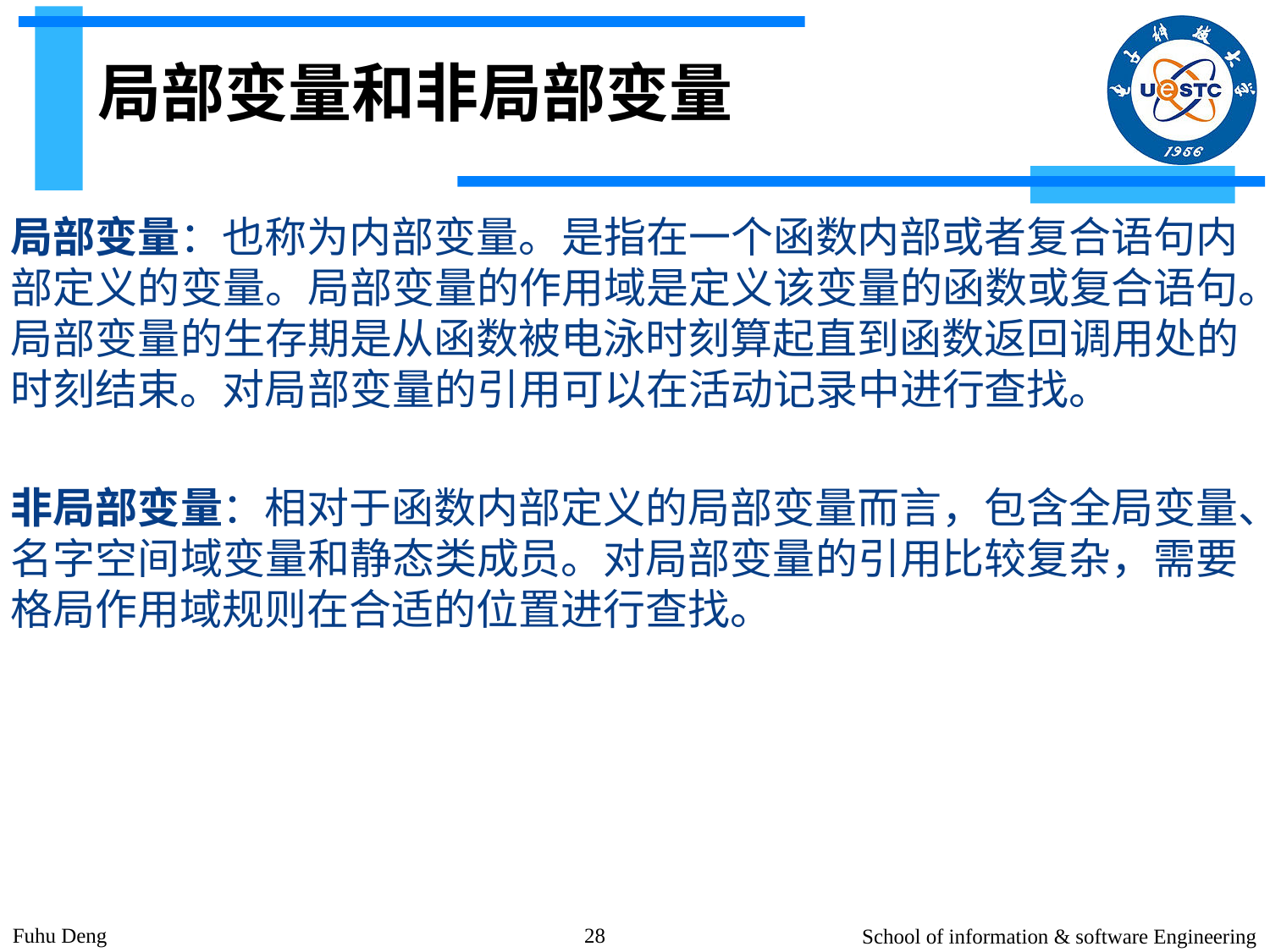

# 局部变量和非局部变量
局部变量：也称为内部变量。是指在一个函数内部或者复合语句内部定义的变量。局部变量的作用域是定义该变量的函数或复合语句。局部变量的生存期是从函数被电泳时刻算起直到函数返回调用处的时刻结束。对局部变量的引用可以在活动记录中进行查找。

非局部变量：相对于函数内部定义的局部变量而言，包含全局变量、名字空间域变量和静态类成员。对局部变量的引用比较复杂，需要格局作用域规则在合适的位置进行查找。
School of information & software Engineering
28
Fuhu Deng